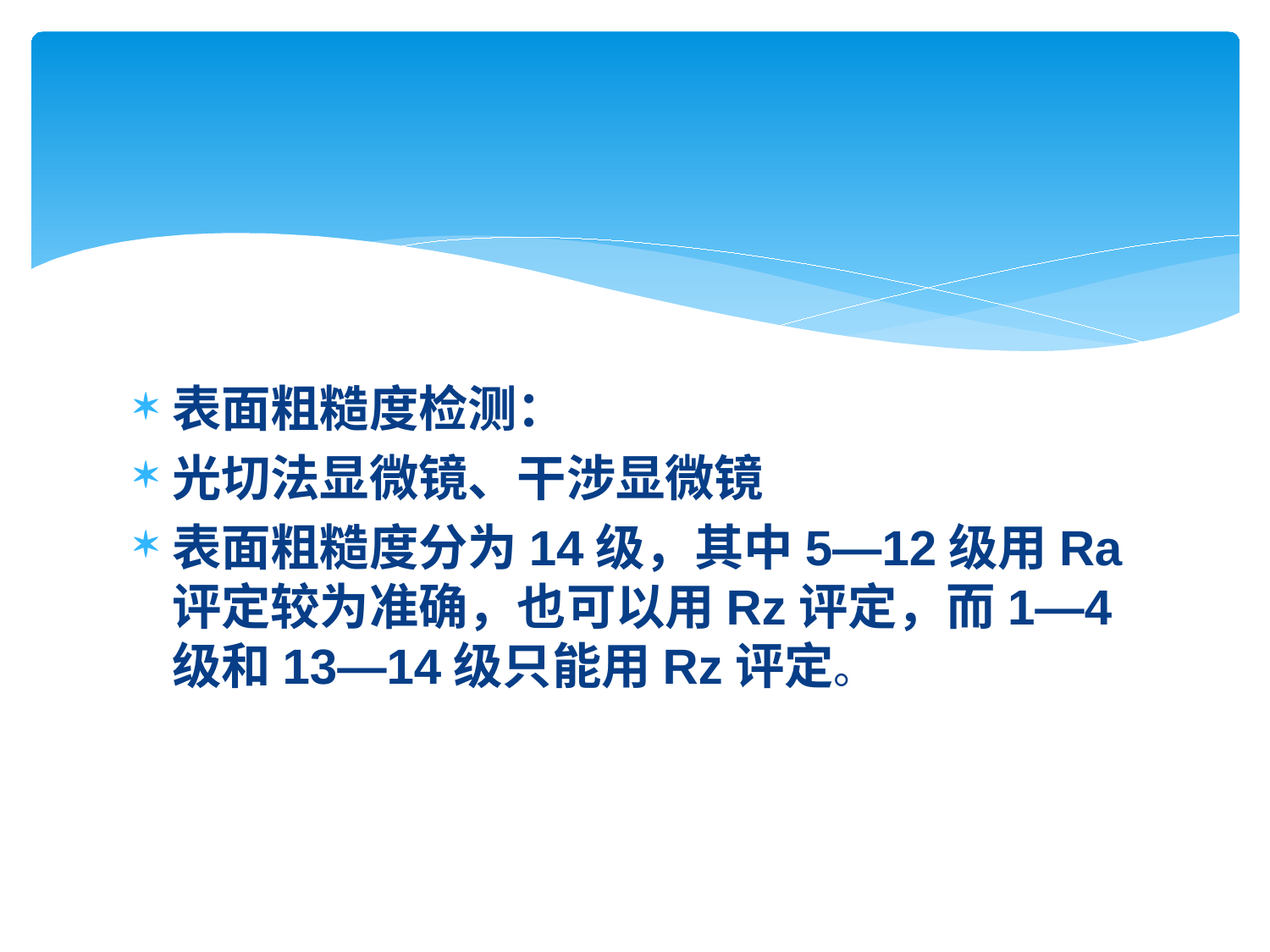

#
表面粗糙度检测：
光切法显微镜、干涉显微镜
表面粗糙度分为14级，其中5—12级用Ra评定较为准确，也可以用Rz评定，而1—4级和13—14级只能用Rz评定。